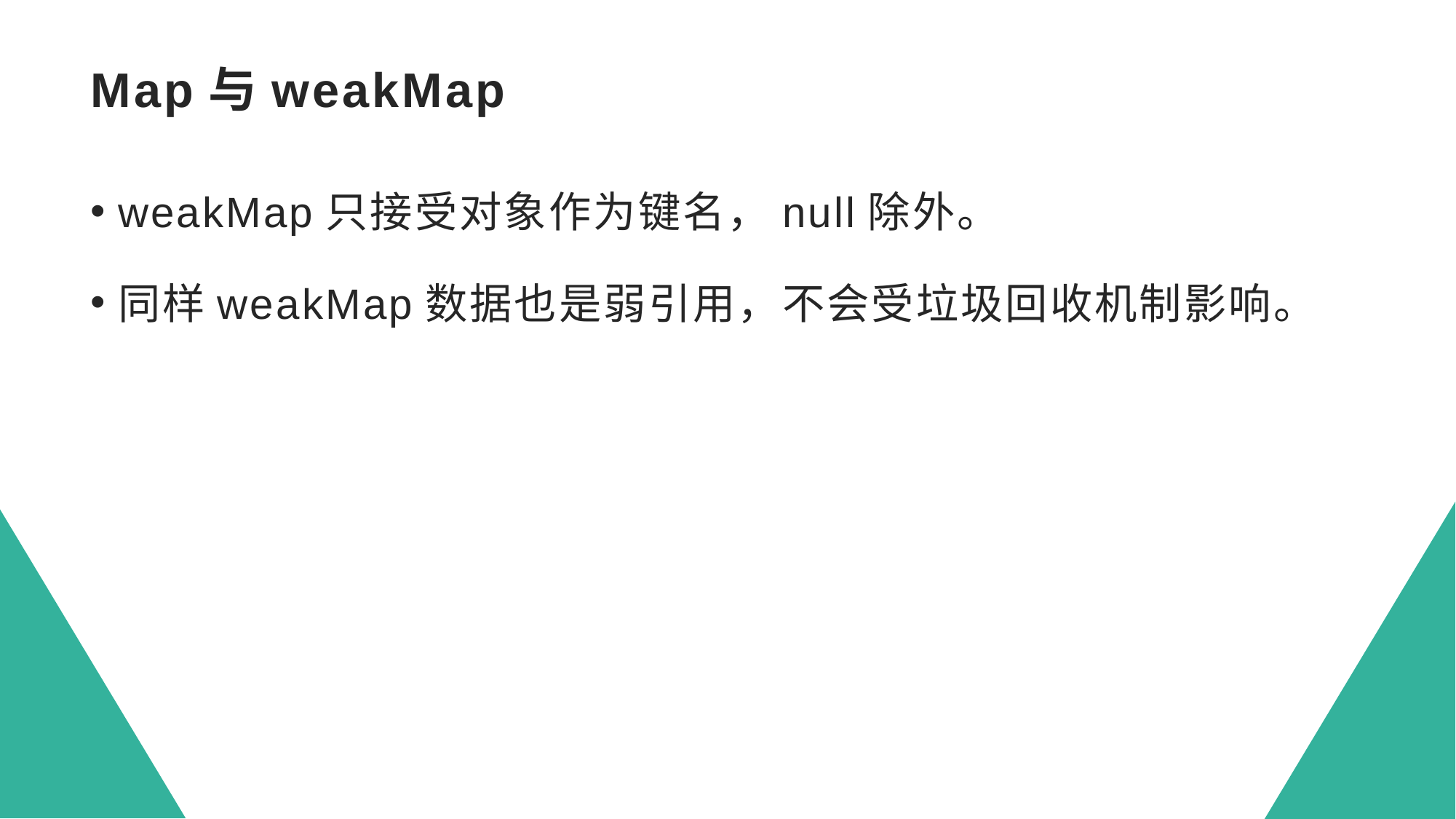

# Map与weakMap
weakMap只接受对象作为键名，null除外。
同样weakMap数据也是弱引用，不会受垃圾回收机制影响。